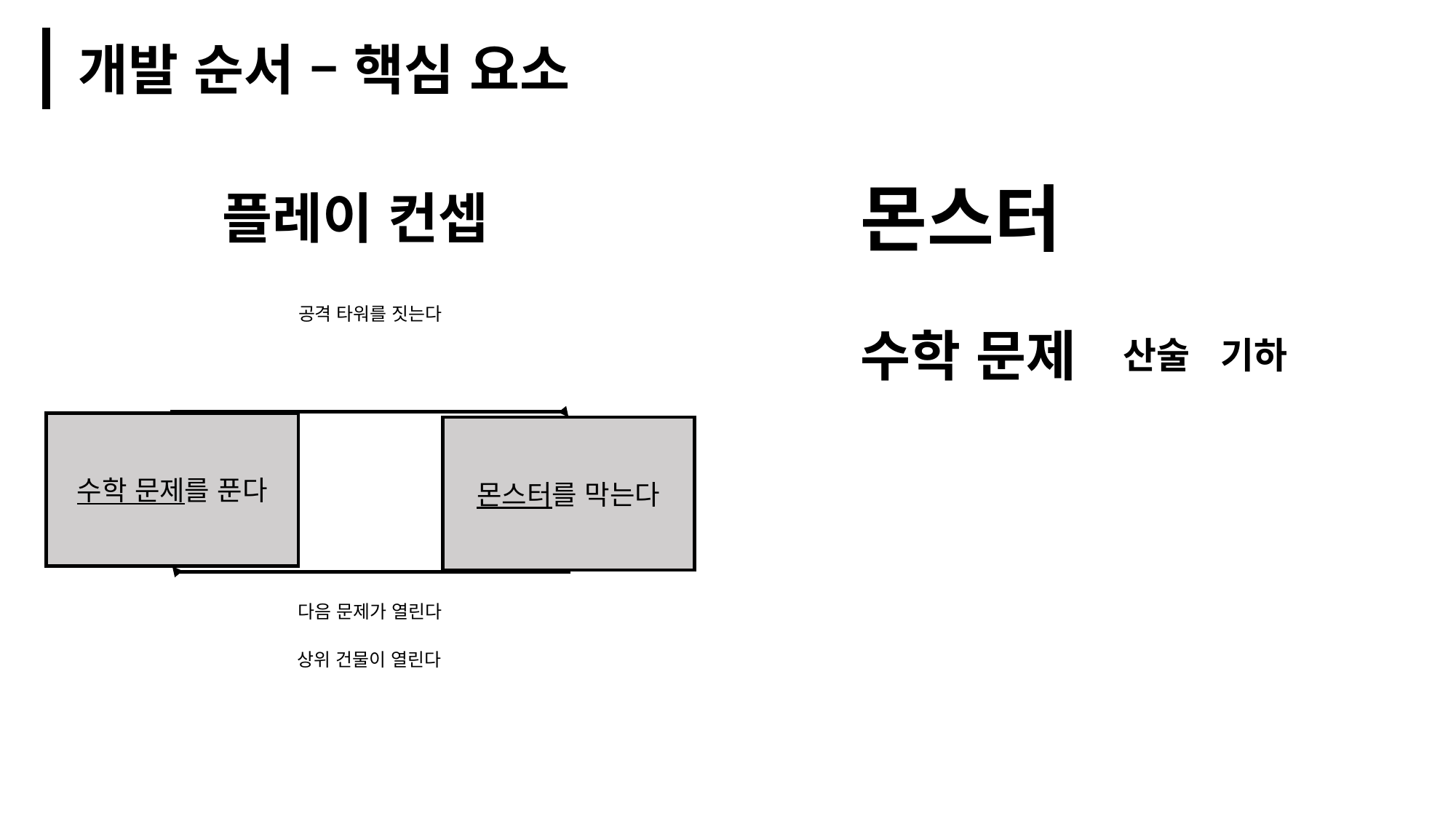

개발 순서 – 핵심 요소
몬스터
플레이 컨셉
공격 타워를 짓는다
수학 문제를 푼다
몬스터를 막는다
다음 문제가 열린다
상위 건물이 열린다
수학 문제
산술
기하